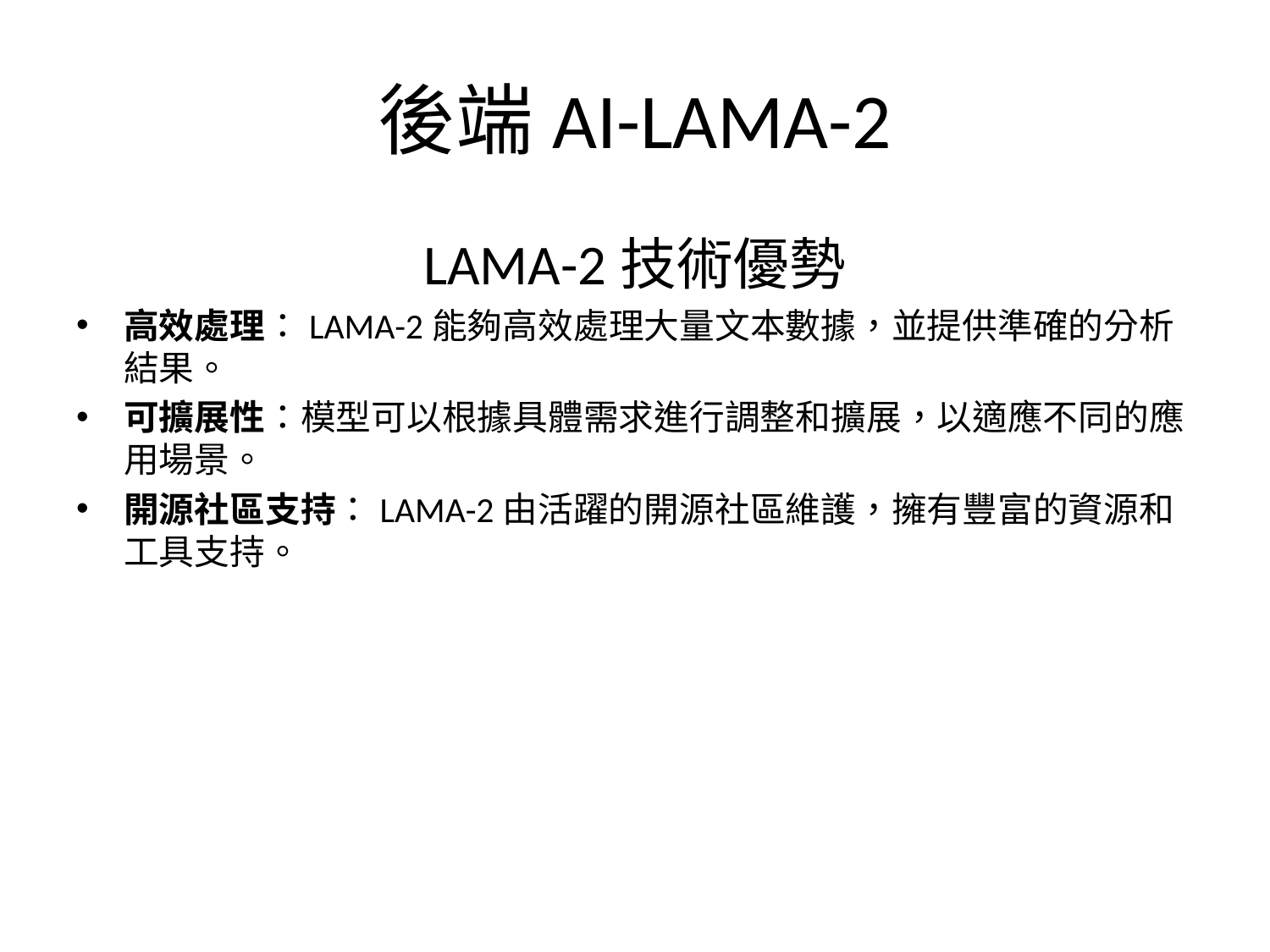

# 後端AI-LAMA-2
LAMA-2技術優勢
高效處理：LAMA-2能夠高效處理大量文本數據，並提供準確的分析結果。
可擴展性：模型可以根據具體需求進行調整和擴展，以適應不同的應用場景。
開源社區支持：LAMA-2由活躍的開源社區維護，擁有豐富的資源和工具支持。